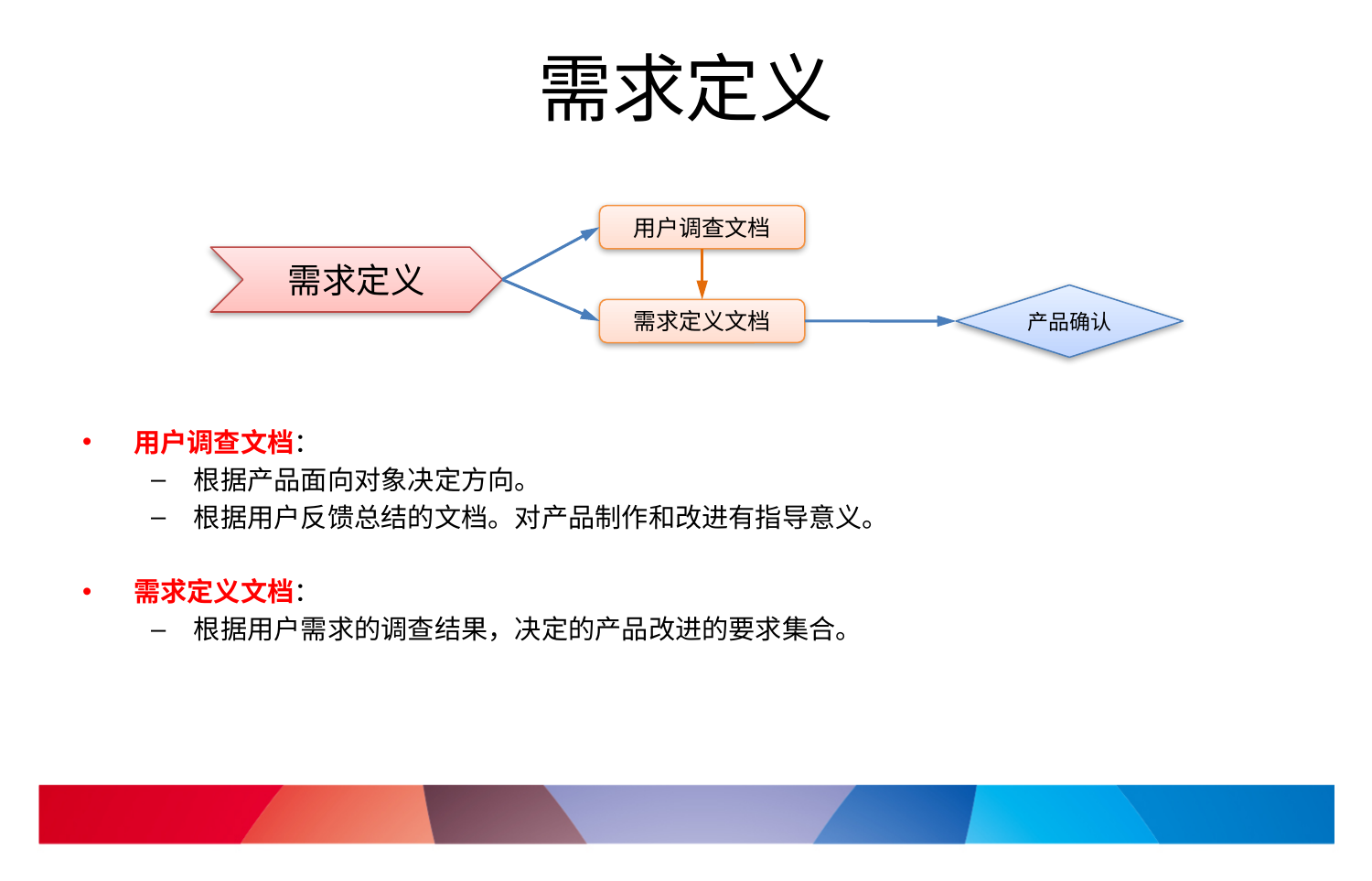

# 需求定义
用户调查文档
需求定义
产品确认
需求定义文档
用户调查文档：
根据产品面向对象决定方向。
根据用户反馈总结的文档。对产品制作和改进有指导意义。

需求定义文档：
根据用户需求的调查结果，决定的产品改进的要求集合。